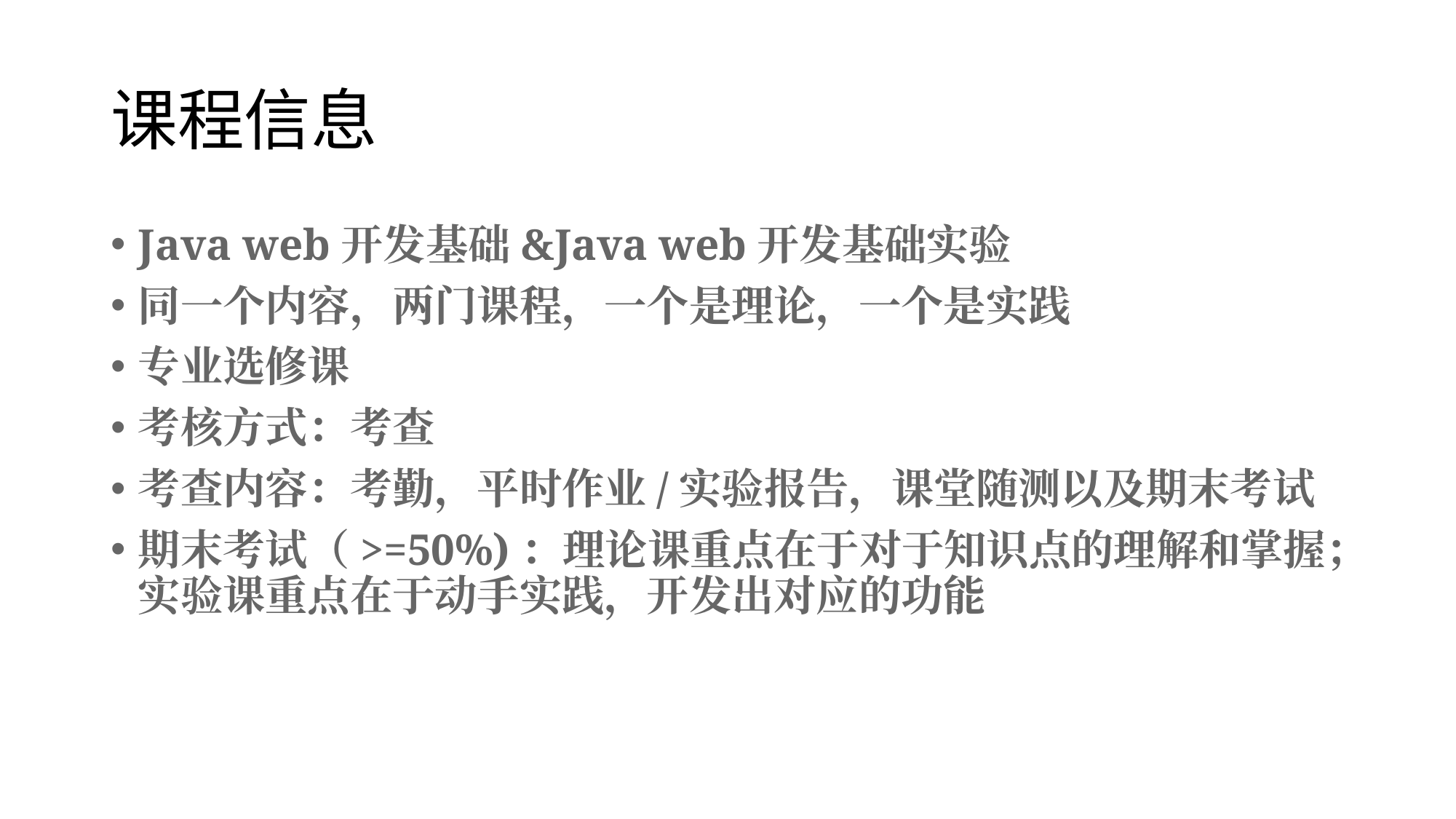

# 课程信息
Java web开发基础&Java web开发基础实验
同一个内容，两门课程，一个是理论，一个是实践
专业选修课
考核方式：考查
考查内容：考勤，平时作业/实验报告，课堂随测以及期末考试
期末考试（>=50%)：理论课重点在于对于知识点的理解和掌握；实验课重点在于动手实践，开发出对应的功能